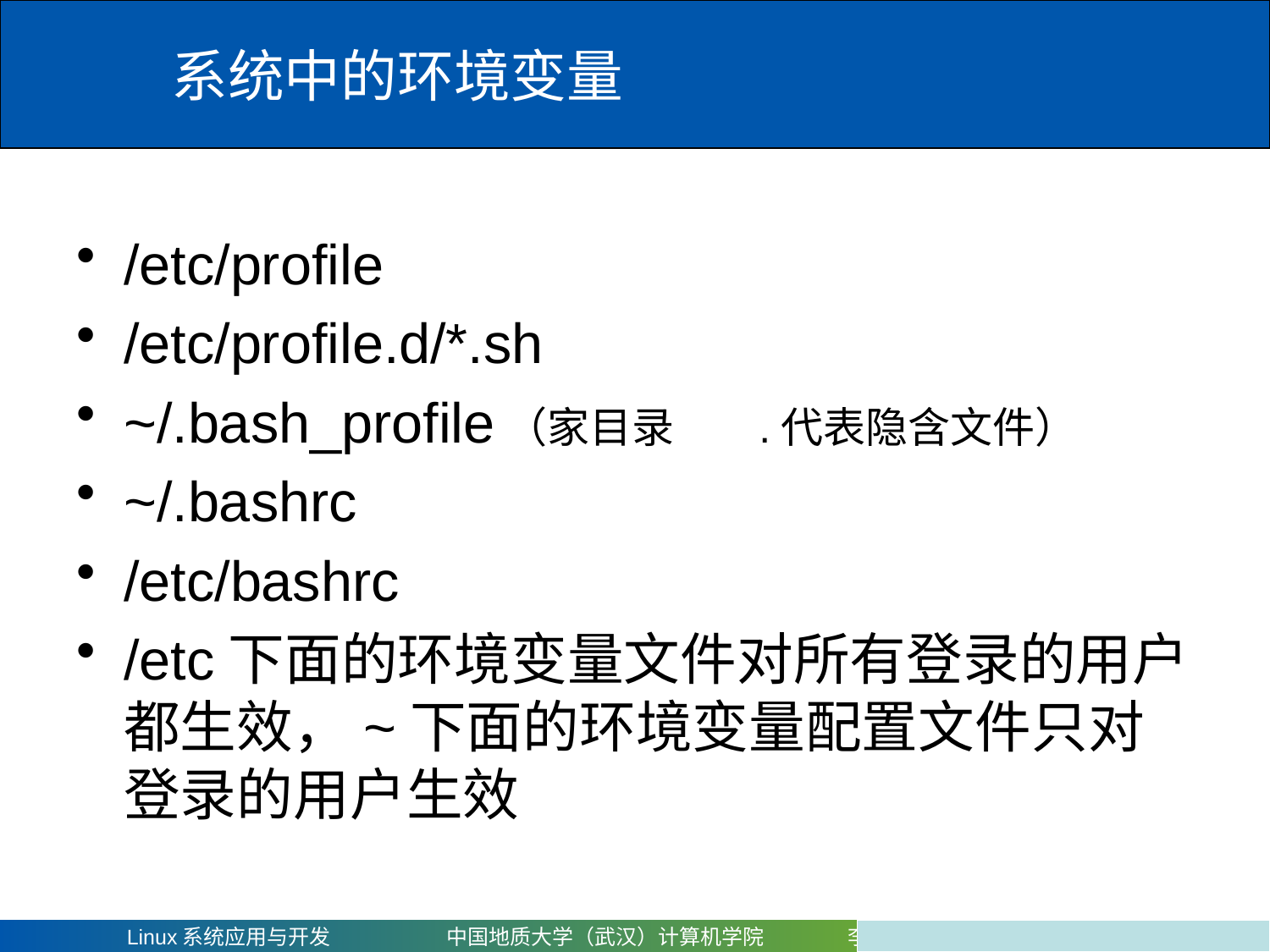

# 系统中的环境变量
/etc/profile
/etc/profile.d/*.sh
~/.bash_profile	（家目录	.代表隐含文件）
~/.bashrc
/etc/bashrc
/etc下面的环境变量文件对所有登录的用户都生效，~下面的环境变量配置文件只对登录的用户生效